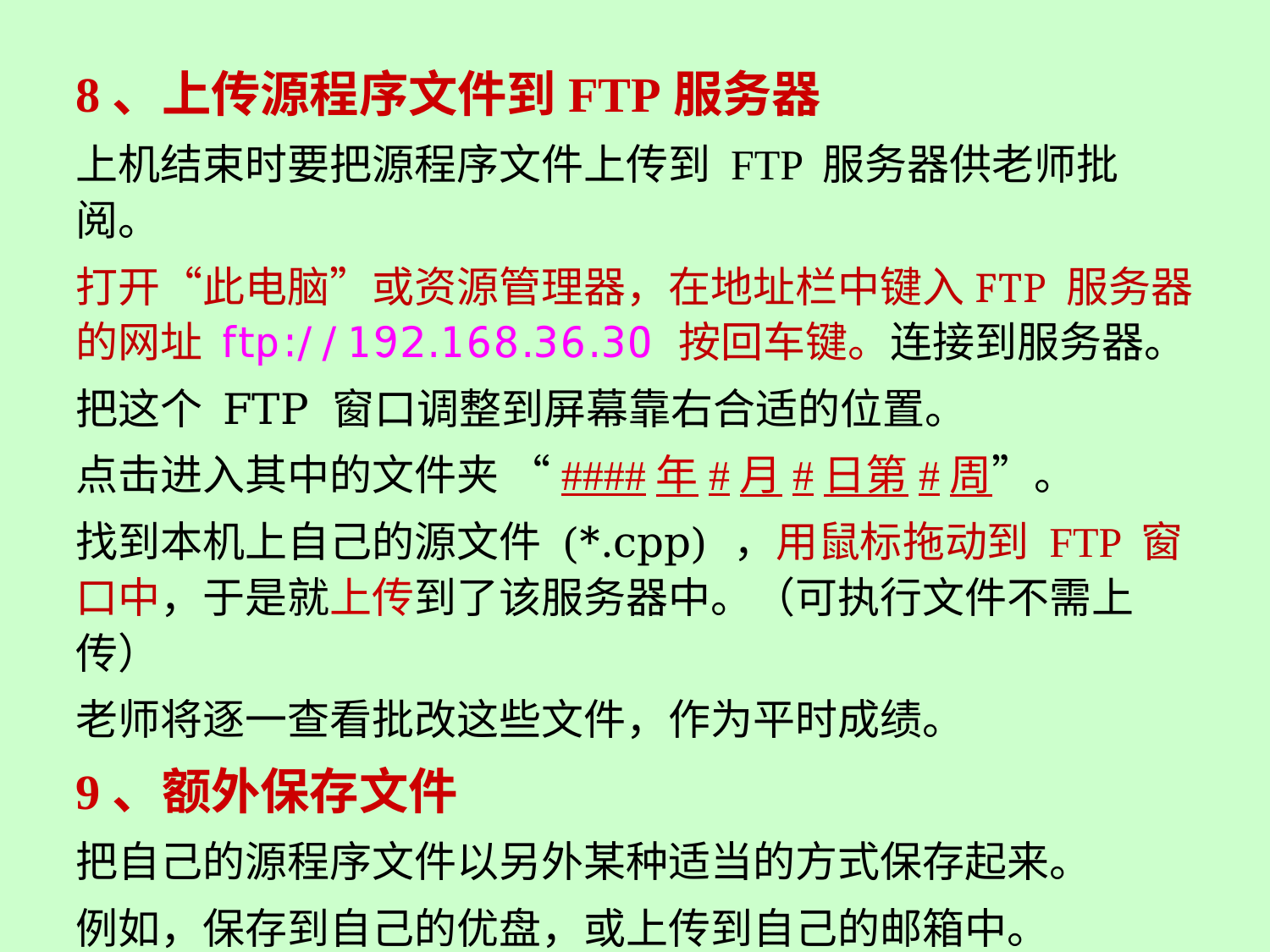

8、上传源程序文件到FTP服务器
上机结束时要把源程序文件上传到 FTP 服务器供老师批阅。
打开“此电脑”或资源管理器，在地址栏中键入FTP 服务器的网址 ftp://192.168.36.30 按回车键。连接到服务器。
把这个 FTP 窗口调整到屏幕靠右合适的位置。
点击进入其中的文件夹 “####年#月#日第#周”。
找到本机上自己的源文件 (*.cpp) ，用鼠标拖动到 FTP 窗口中，于是就上传到了该服务器中。（可执行文件不需上传）
老师将逐一查看批改这些文件，作为平时成绩。
9、额外保存文件
把自己的源程序文件以另外某种适当的方式保存起来。
例如，保存到自己的优盘，或上传到自己的邮箱中。
92